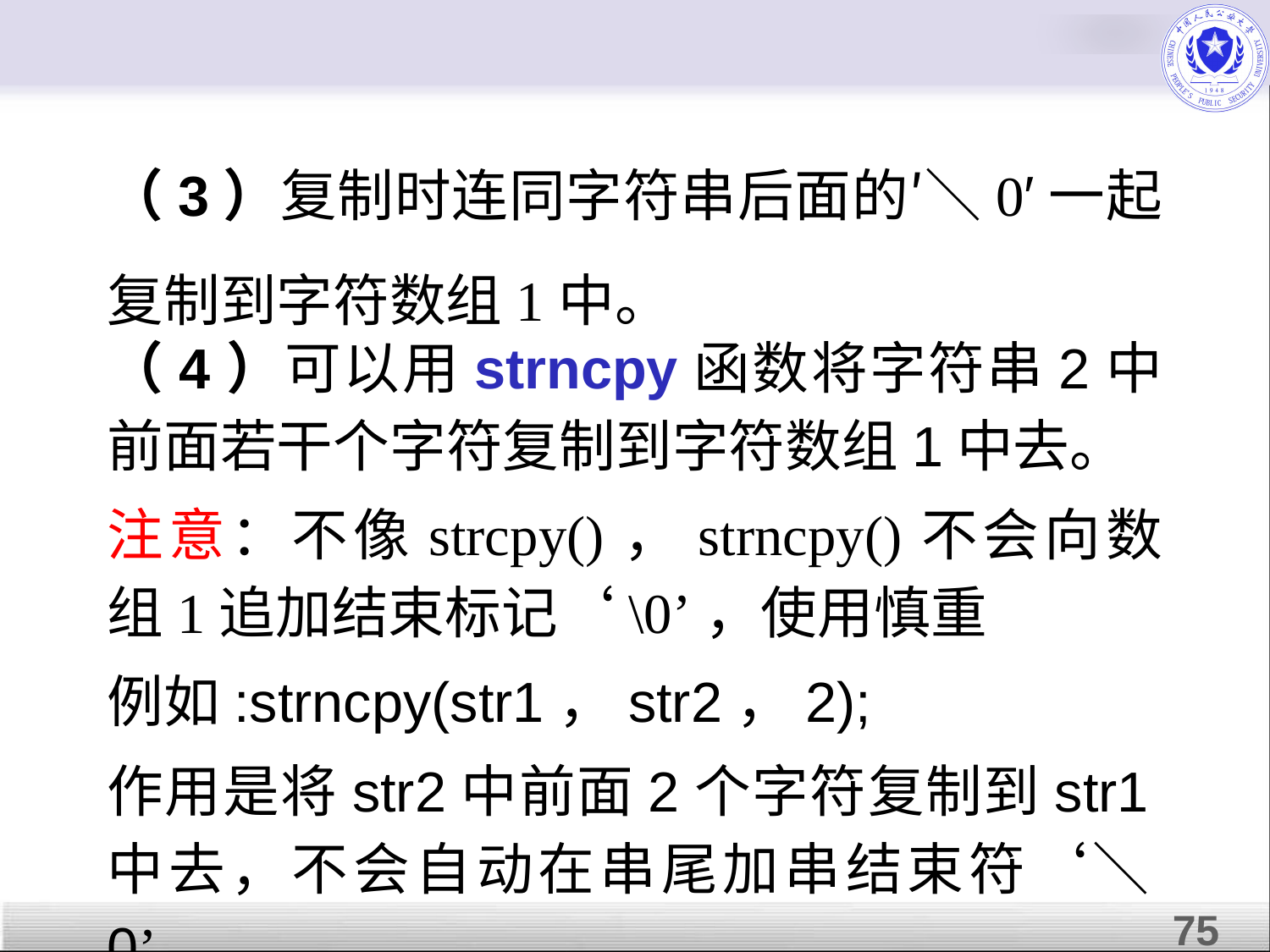

（3）复制时连同字符串后面的′＼0′一起复制到字符数组1中。
（4）可以用strncpy函数将字符串2中前面若干个字符复制到字符数组1中去。
注意：不像strcpy()，strncpy()不会向数组1追加结束标记‘\0’，使用慎重
例如:strncpy(str1，str2，2);
作用是将str2中前面2个字符复制到str1中去，不会自动在串尾加串结束符‘＼0’。